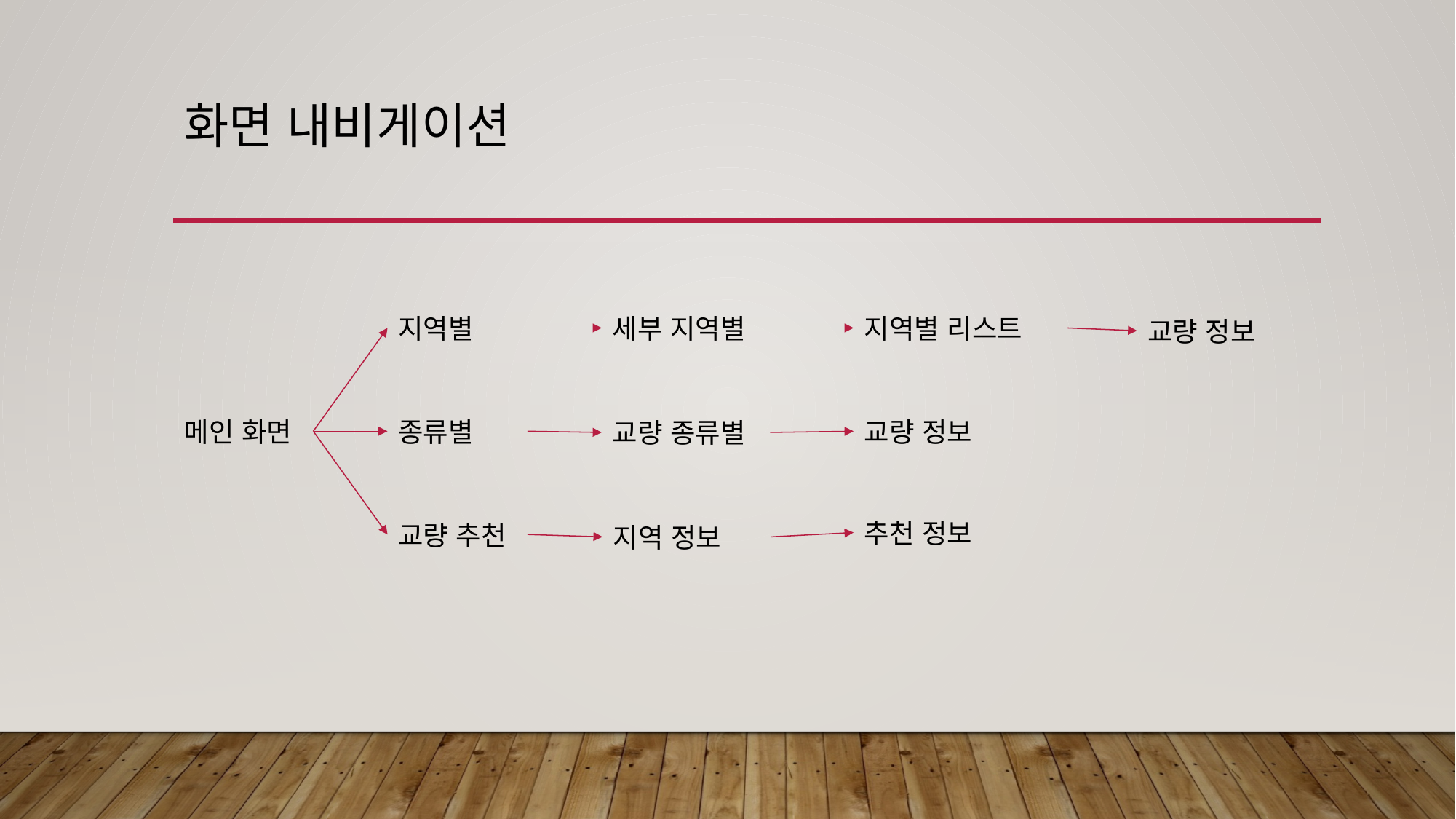

# 화면 내비게이션
지역별
세부 지역별
지역별 리스트
교량 정보
메인 화면
종류별
교량 정보
교량 종류별
추천 정보
교량 추천
지역 정보